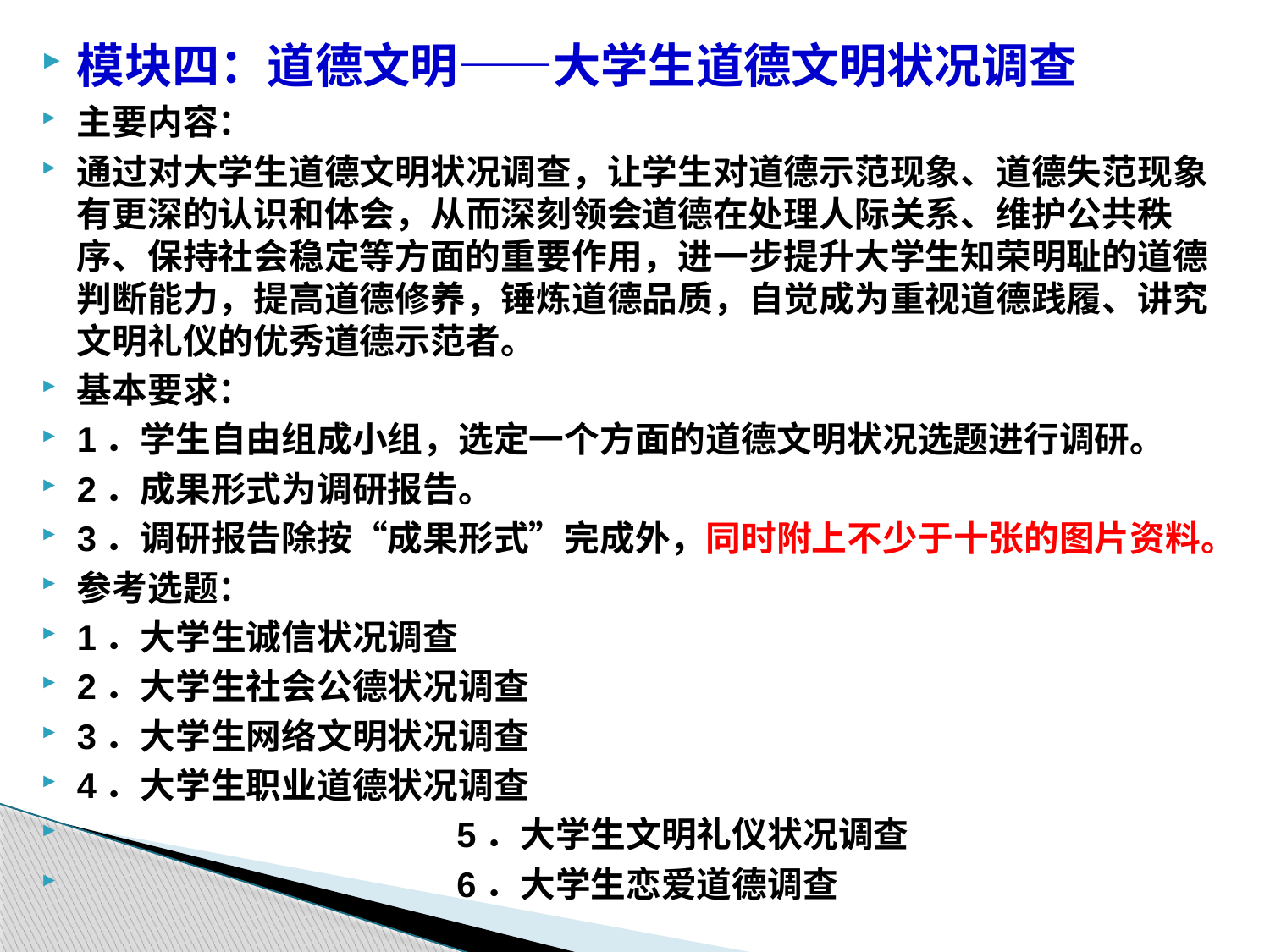

模块四：道德文明——大学生道德文明状况调查
主要内容：
通过对大学生道德文明状况调查，让学生对道德示范现象、道德失范现象有更深的认识和体会，从而深刻领会道德在处理人际关系、维护公共秩序、保持社会稳定等方面的重要作用，进一步提升大学生知荣明耻的道德判断能力，提高道德修养，锤炼道德品质，自觉成为重视道德践履、讲究文明礼仪的优秀道德示范者。
基本要求：
1．学生自由组成小组，选定一个方面的道德文明状况选题进行调研。
2．成果形式为调研报告。
3．调研报告除按“成果形式”完成外，同时附上不少于十张的图片资料。
参考选题：
1．大学生诚信状况调查
2．大学生社会公德状况调查
3．大学生网络文明状况调查
4．大学生职业道德状况调查
                                       5．大学生文明礼仪状况调查
                                       6．大学生恋爱道德调查